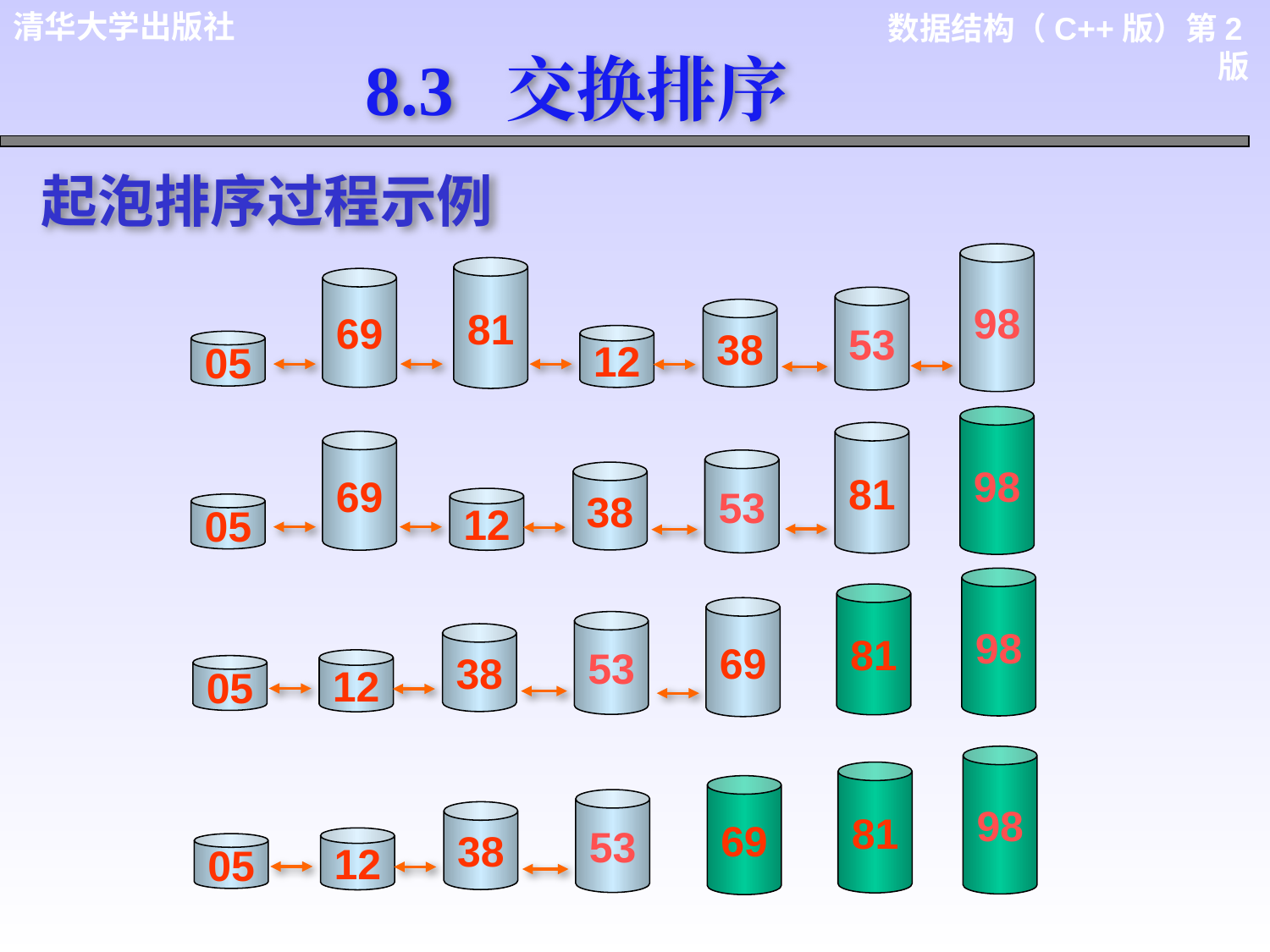

8.3  交换排序
# 起泡排序过程示例
98
81
69
53
38
12
05
98
81
69
53
38
12
05
98
81
69
53
38
12
05
98
81
69
53
38
12
05